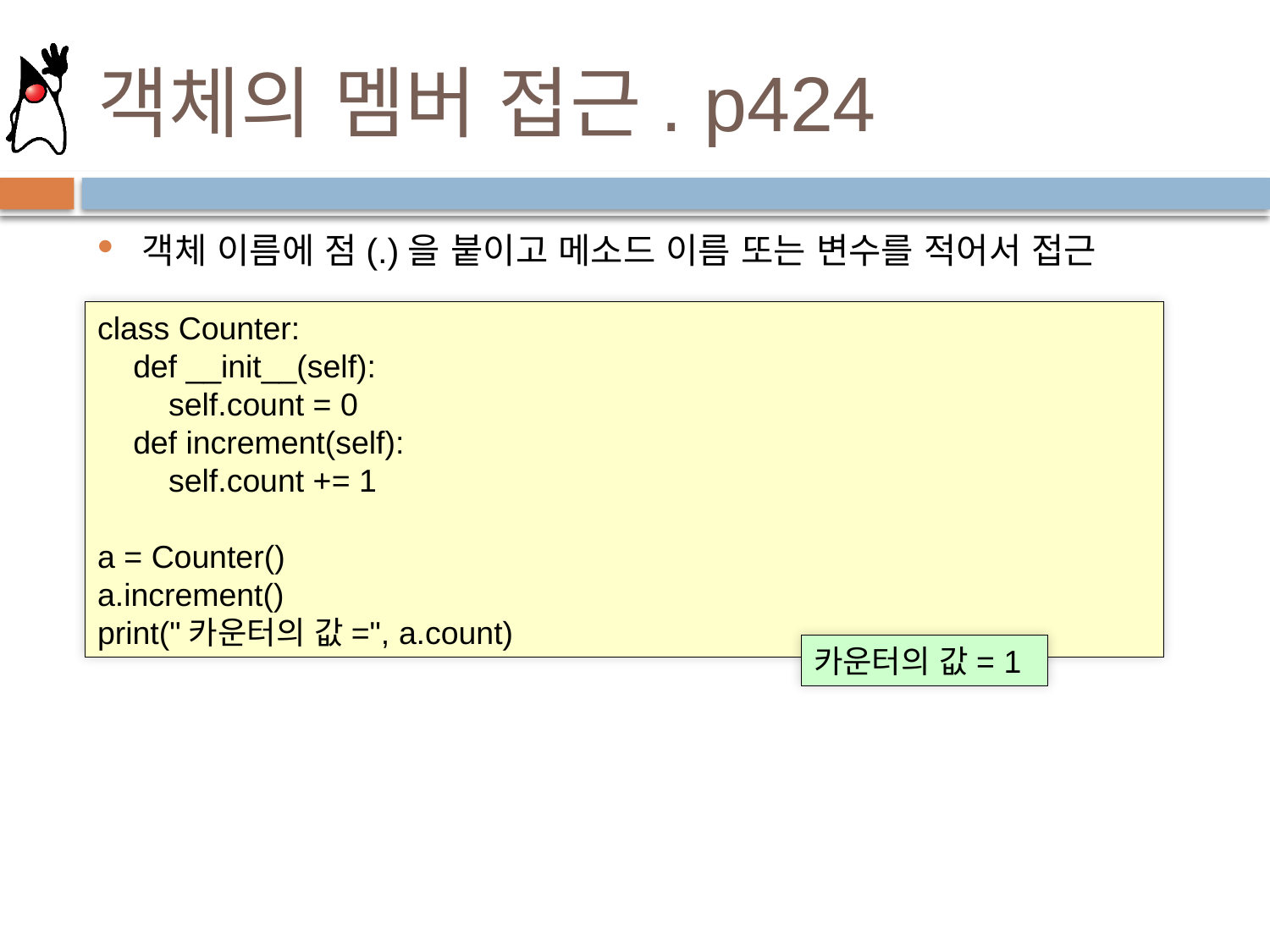

# 객체의 멤버 접근. p424
객체 이름에 점(.)을 붙이고 메소드 이름 또는 변수를 적어서 접근
class Counter:
    def __init__(self):
        self.count = 0
    def increment(self):
        self.count += 1

a = Counter()
a.increment()
print("카운터의 값=", a.count)
카운터의 값= 1